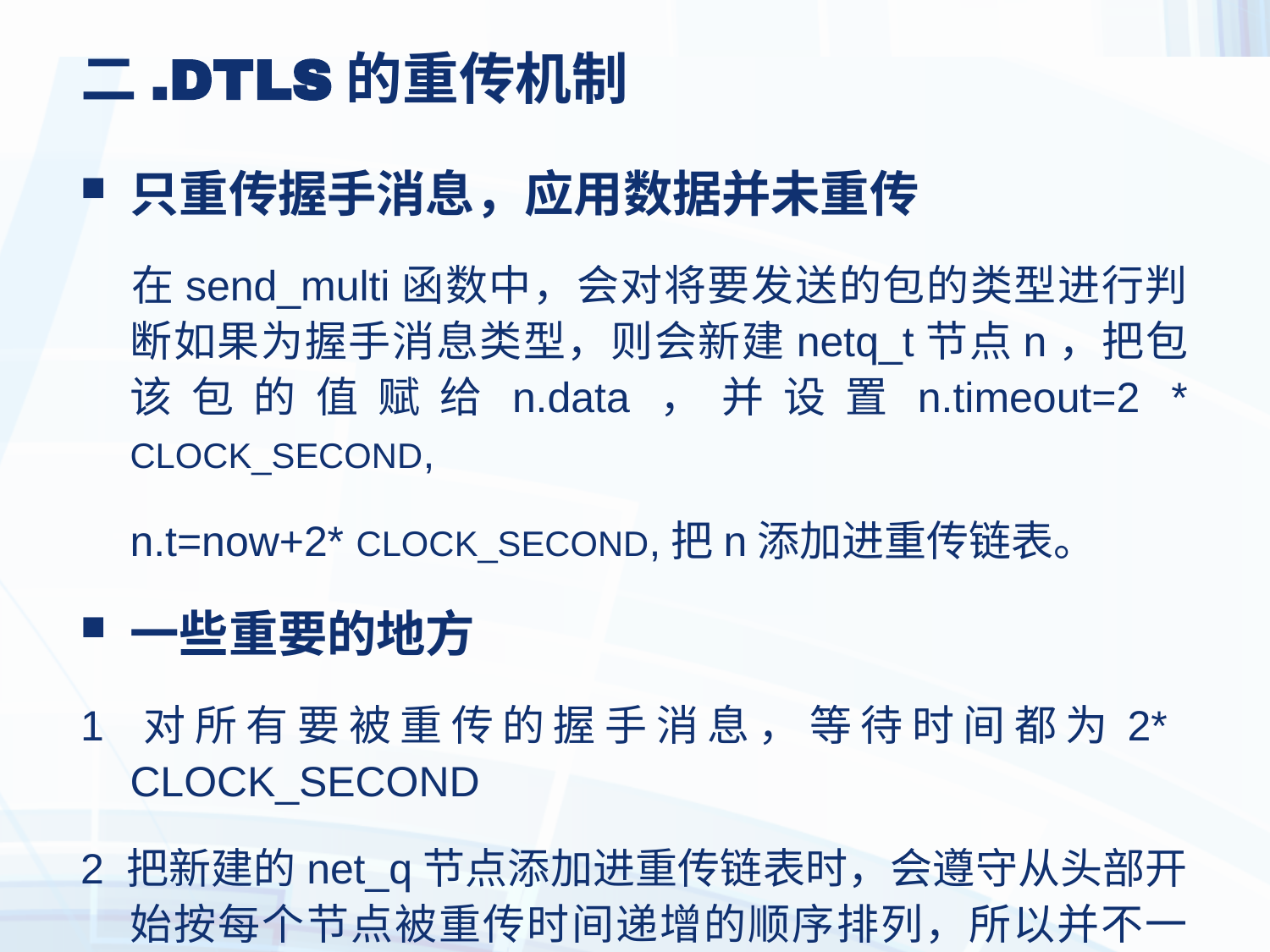

# 二.DTLS的重传机制
只重传握手消息，应用数据并未重传
	在send_multi函数中，会对将要发送的包的类型进行判断如果为握手消息类型，则会新建netq_t节点n，把包该包的值赋给n.data，并设置n.timeout=2 * CLOCK_SECOND,
	n.t=now+2* CLOCK_SECOND,把n添加进重传链表。
一些重要的地方
1 对所有要被重传的握手消息，等待时间都为2*  CLOCK_SECOND
2 把新建的net_q节点添加进重传链表时，会遵守从头部开始按每个节点被重传时间递增的顺序排列，所以并不一定插在头部或尾部，有可能插在中间